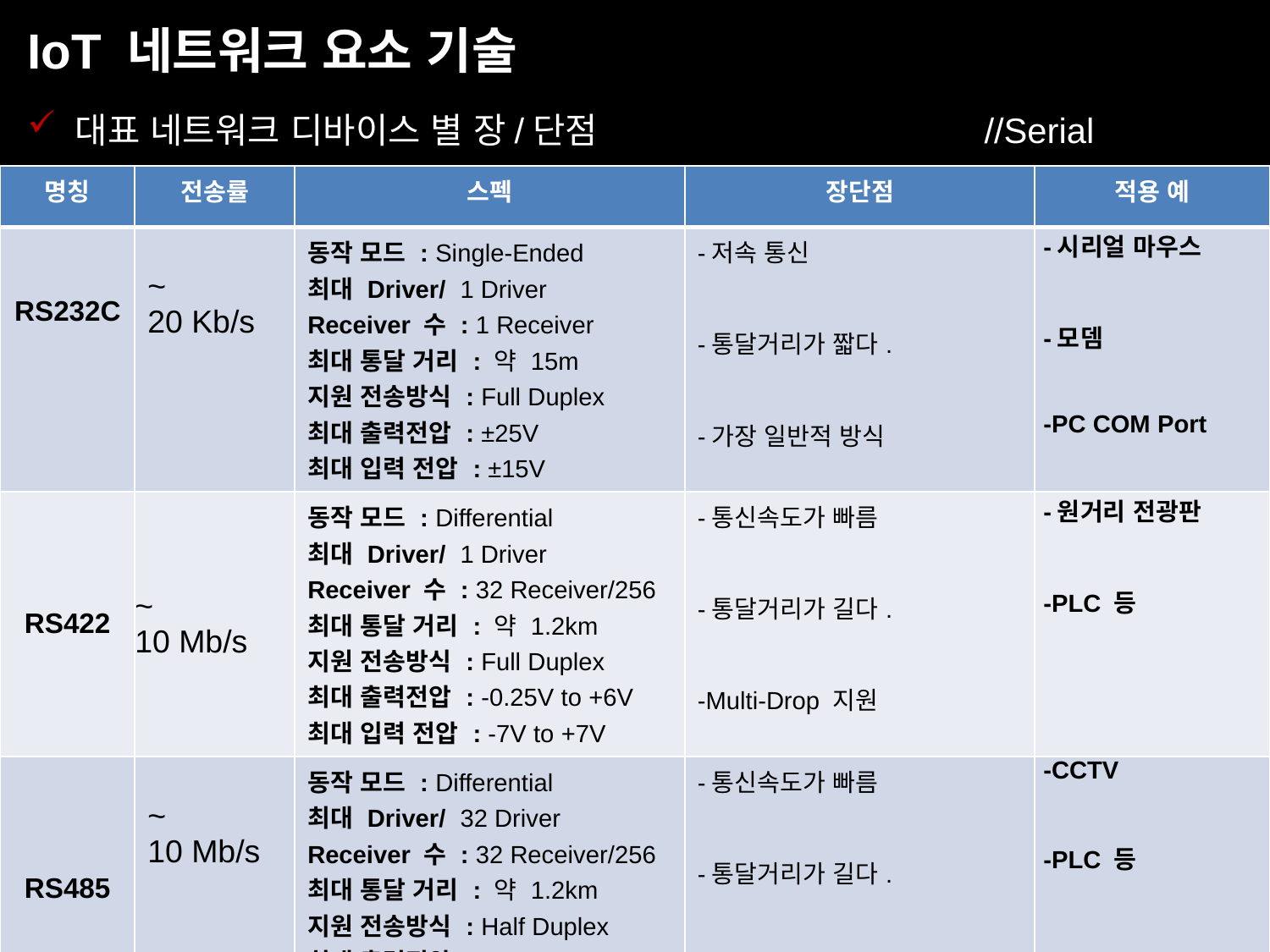

# IoT 네트워크 요소 기술
대표 네트워크 디바이스 별 장/단점                                      //Serial

| 명칭 | 전송률 | 스펙 | 장단점 | 적용 예 |
| --- | --- | --- | --- | --- |
| RS232C | ~ 20 Kb/s | 동작 모드 : Single-Ended 최대 Driver/ 1 Driver Receiver 수 : 1 Receiver 최대 통달 거리 : 약 15m 지원 전송방식 : Full Duplex 최대 출력전압 : ±25V 최대 입력 전압 : ±15V | -저속 통신 -통달거리가 짧다. -가장 일반적 방식 | -시리얼 마우스 -모뎀 -PC COM Port |
| RS422 | ~ 10 Mb/s | 동작 모드 : Differential 최대 Driver/ 1 Driver Receiver 수 : 32 Receiver/256 최대 통달 거리 : 약 1.2km 지원 전송방식 : Full Duplex 최대 출력전압 : -0.25V to +6V 최대 입력 전압 : -7V to +7V | -통신속도가 빠름 -통달거리가 길다. -Multi-Drop 지원 | -원거리 전광판 -PLC 등 |
| RS485 | ~ 10 Mb/s | 동작 모드 : Differential 최대 Driver/ 32 Driver Receiver 수 : 32 Receiver/256 최대 통달 거리 : 약 1.2km 지원 전송방식 : Half Duplex 최대 출력전압 : -7V to +12V 최대 입력 전압 : -7V to +12V | -통신속도가 빠름 -통달거리가 길다. -Multi-Drop 지원 | -CCTV -PLC 등 |
4